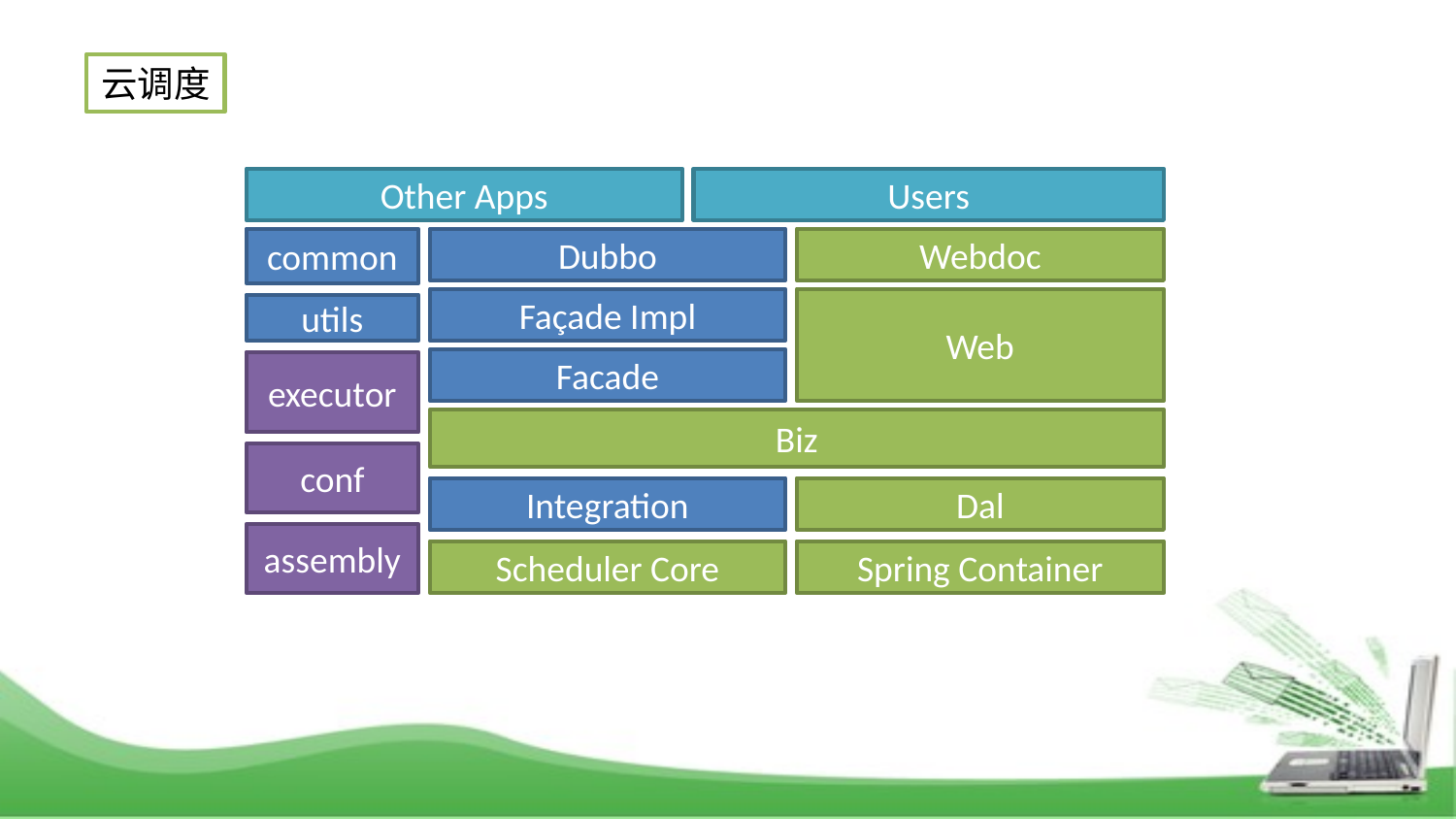

云调度
Other Apps
Users
common
Dubbo
Webdoc
Façade Impl
Web
utils
Facade
executor
Biz
conf
Integration
Dal
assembly
Scheduler Core
Spring Container